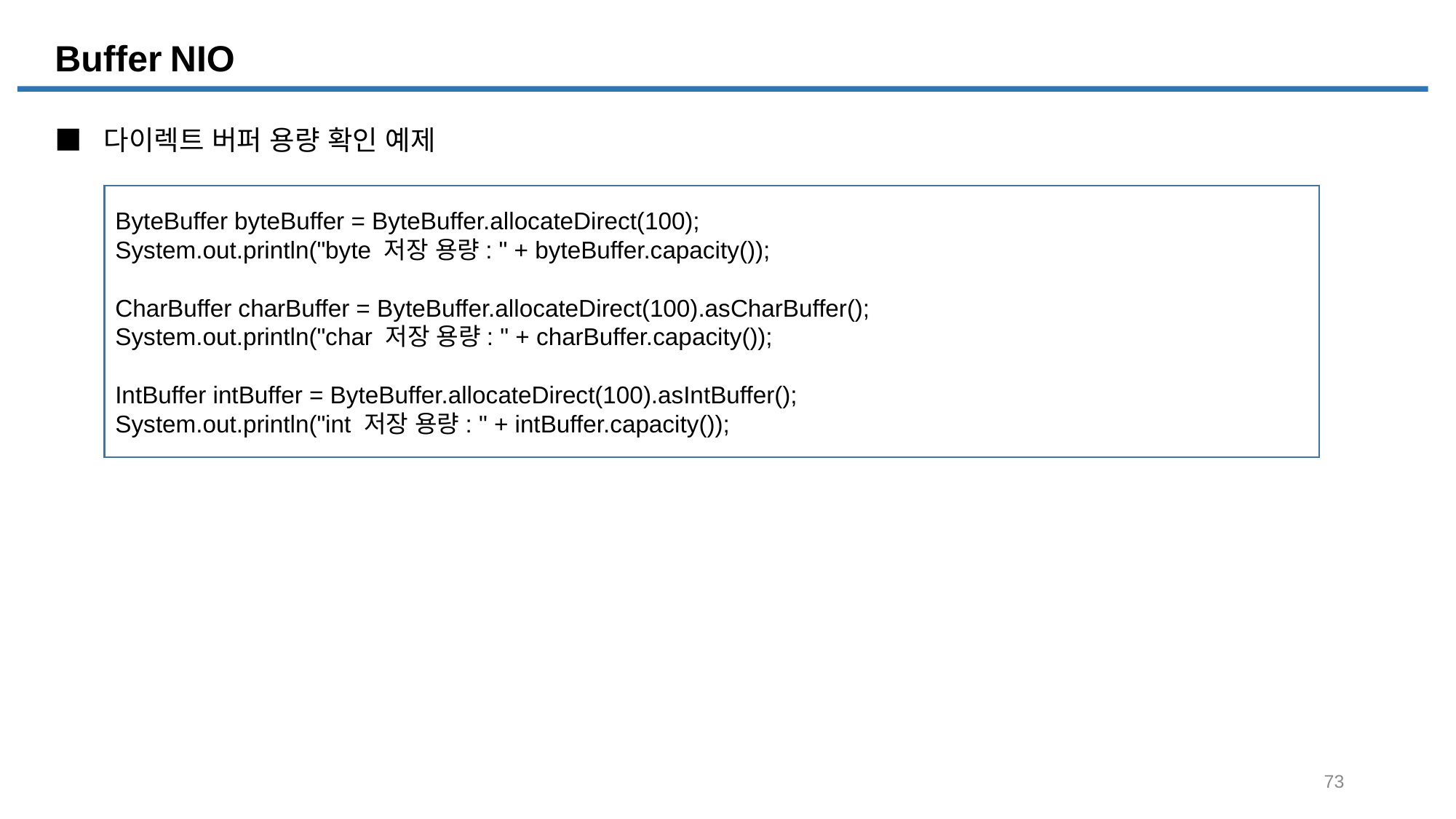

NIO

Buffer
■  다이렉트 버퍼 용량 확인 예제
ByteBuffer byteBuffer = ByteBuffer.allocateDirect(100);
System.out.println("byte 저장 용량: " + byteBuffer.capacity());

CharBuffer charBuffer = ByteBuffer.allocateDirect(100).asCharBuffer();
System.out.println("char 저장 용량: " + charBuffer.capacity());

IntBuffer intBuffer = ByteBuffer.allocateDirect(100).asIntBuffer();
System.out.println("int 저장 용량: " + intBuffer.capacity());
73